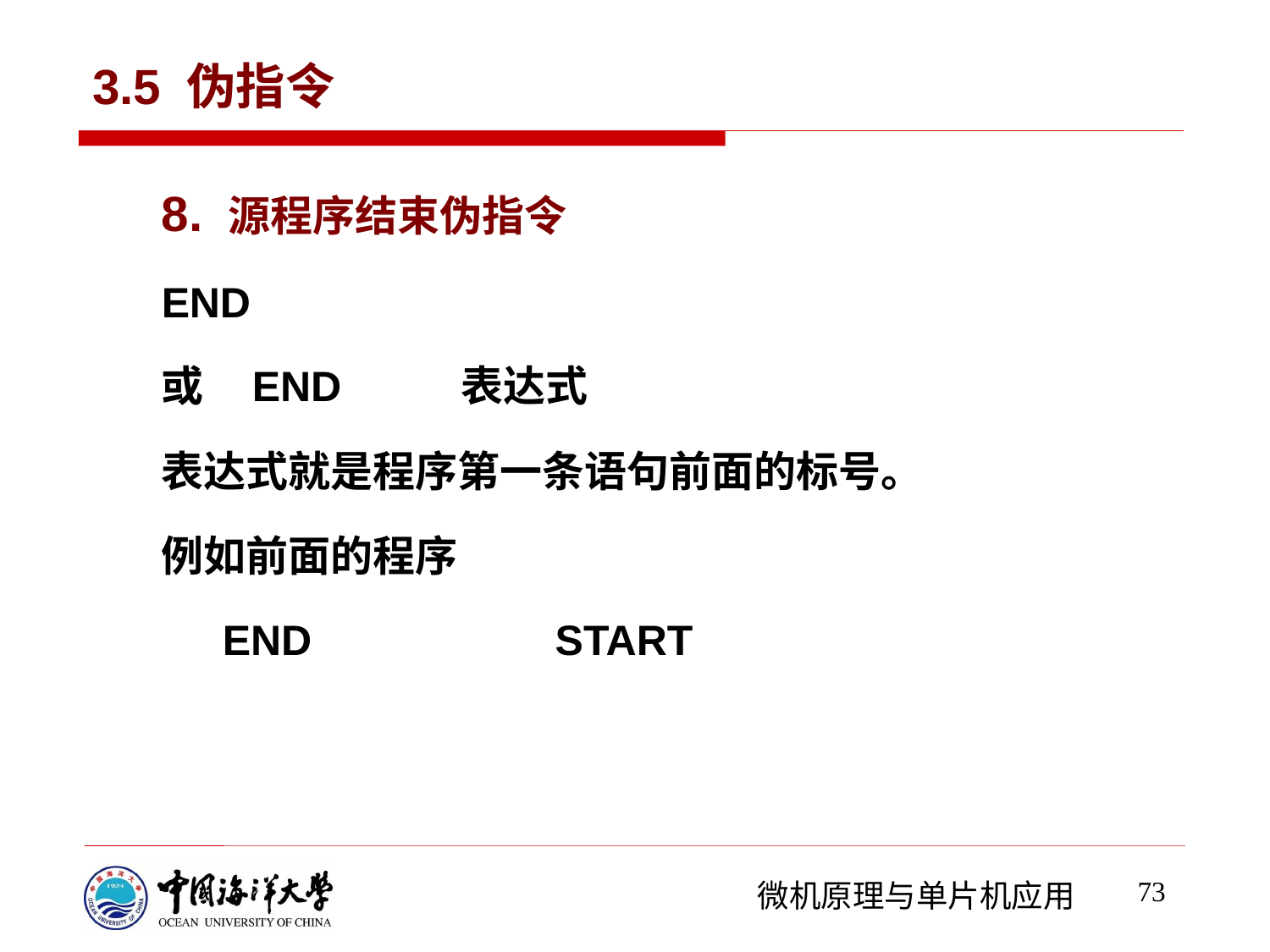

# 3.5 伪指令
8. 源程序结束伪指令
END
或    END	   表达式
表达式就是程序第一条语句前面的标号。
例如前面的程序
END		  START

73